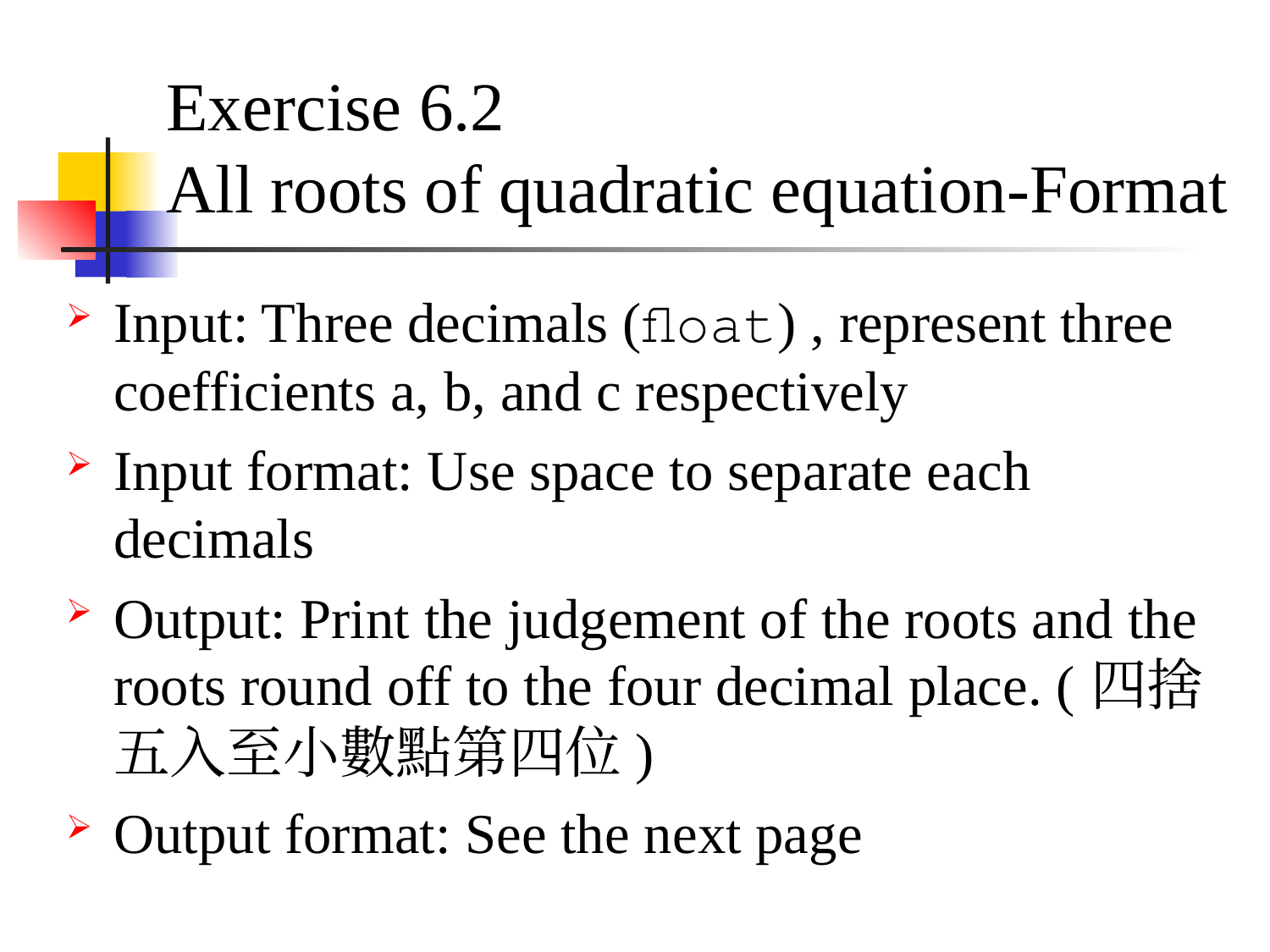

# Exercise 6.2 All roots of quadratic equation-Format
Input: Three decimals (float) , represent three coefficients a, b, and c respectively
Input format: Use space to separate each decimals
Output: Print the judgement of the roots and the roots round off to the four decimal place. (四捨五入至小數點第四位)
Output format: See the next page
11